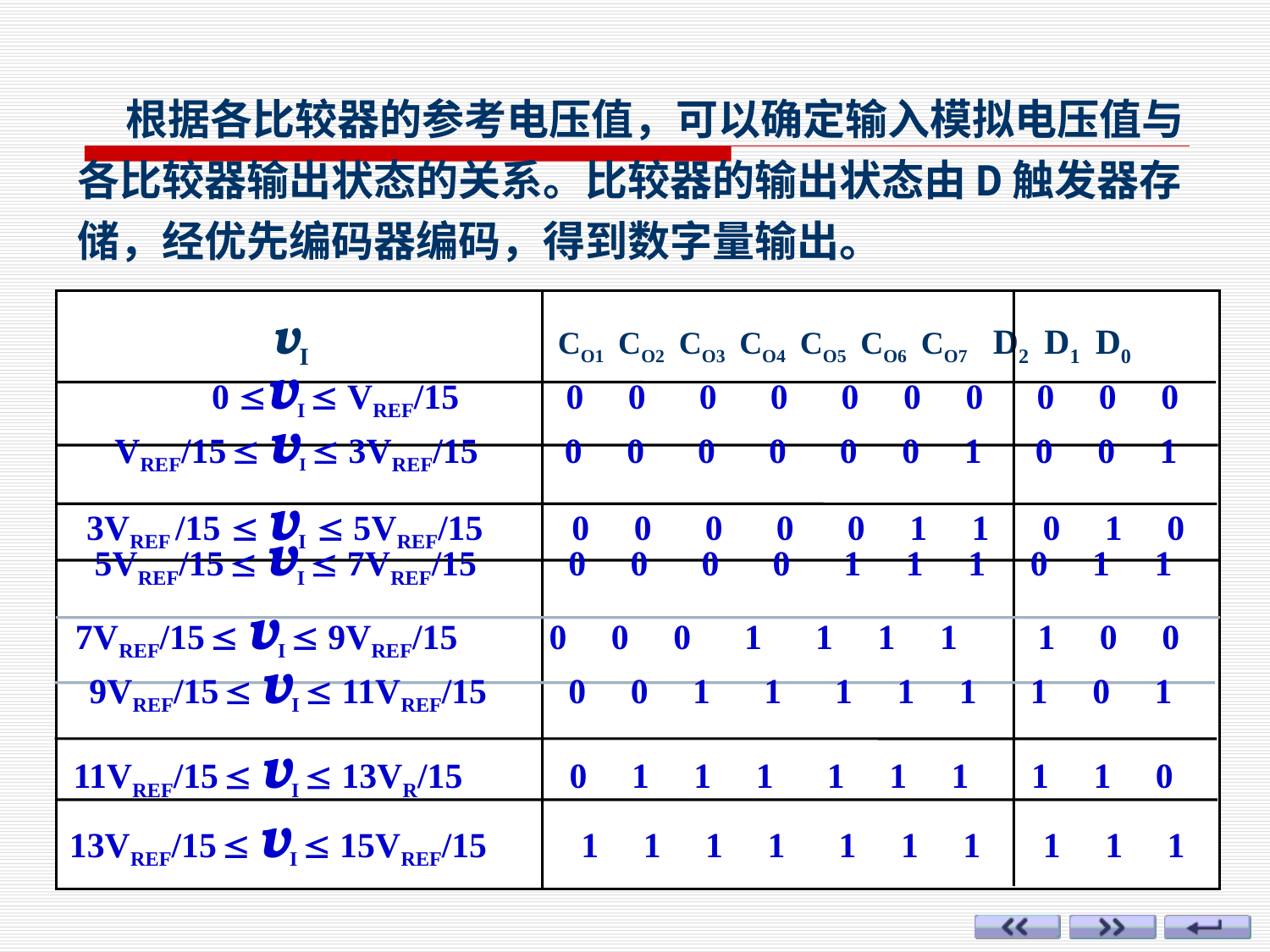

根据各比较器的参考电压值，可以确定输入模拟电压值与各比较器输出状态的关系。比较器的输出状态由D触发器存储，经优先编码器编码，得到数字量输出。

              vI                            CO1   CO2   CO3   CO4   CO5   CO6   CO7     D2   D1   D0
        0 ≤vI ≤ VREF/15                     0     0      0      0      0     0     0      0     0     0

VREF/15 ≤ vI ≤ 3VREF/15                 0     0      0      0      0     0     1      0     0     1

3VREF /15  ≤ vI  ≤ 5VREF/15          0     0      0      0      0     1     1      0     1     0

 5VREF/15 ≤ vI ≤ 7VREF/15                  0     0      0      0      1     1     1     0     1     1

 7VREF/15 ≤ vI ≤ 9VREF/15                  0     0     0      1      1     1     1         1     0     0

9VREF/15 ≤ vI ≤ 11VREF/15                0     0     1      1      1     1     1      1     0     1

11VREF/15 ≤ vI ≤ 13VR/15                     0     1     1     1      1     1     1       1     1     0

13VREF/15 ≤ vI ≤ 15VREF/15           1     1     1     1      1     1     1       1     1     1